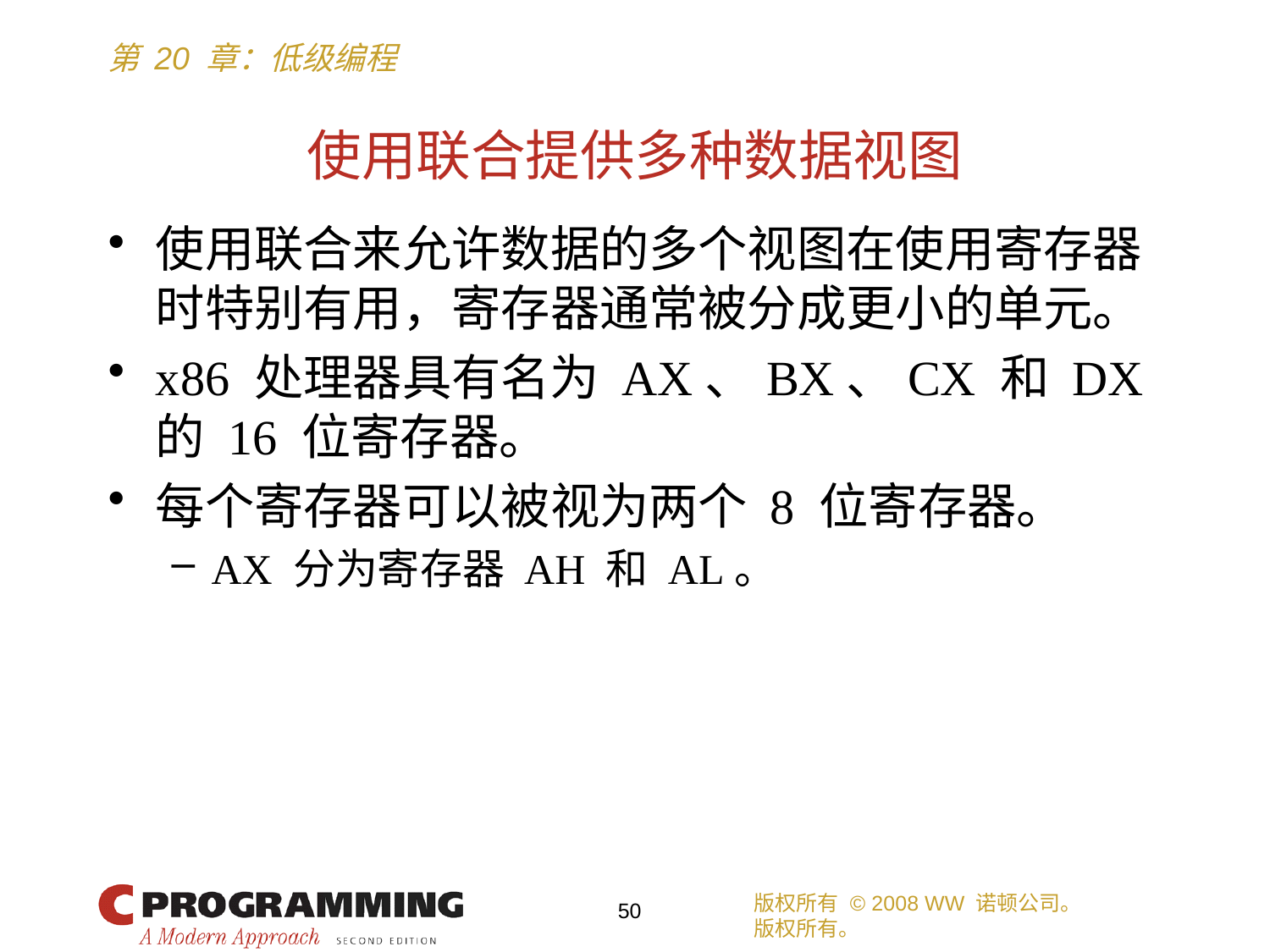

# 使用联合提供多种数据视图
使用联合来允许数据的多个视图在使用寄存器时特别有用，寄存器通常被分成更小的单元。
x86 处理器具有名为 AX、BX、CX 和 DX 的 16 位寄存器。
每个寄存器可以被视为两个 8 位寄存器。
AX 分为寄存器 AH 和 AL。
版权所有 © 2008 WW 诺顿公司。
版权所有。
50